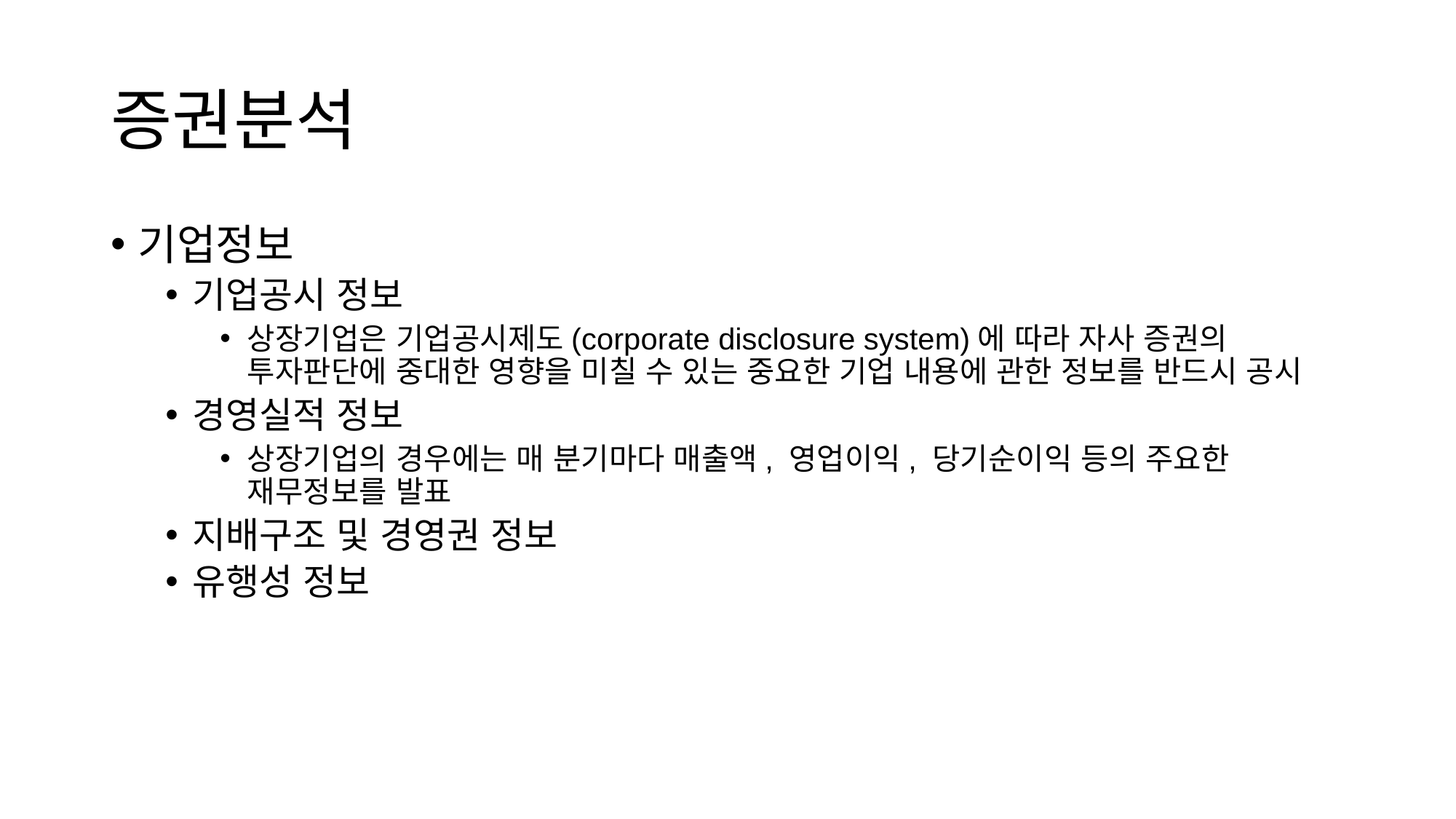

# 증권분석
기업정보
기업공시 정보
상장기업은 기업공시제도(corporate disclosure system)에 따라 자사 증권의 투자판단에 중대한 영향을 미칠 수 있는 중요한 기업 내용에 관한 정보를 반드시 공시
경영실적 정보
상장기업의 경우에는 매 분기마다 매출액, 영업이익, 당기순이익 등의 주요한 재무정보를 발표
지배구조 및 경영권 정보
유행성 정보